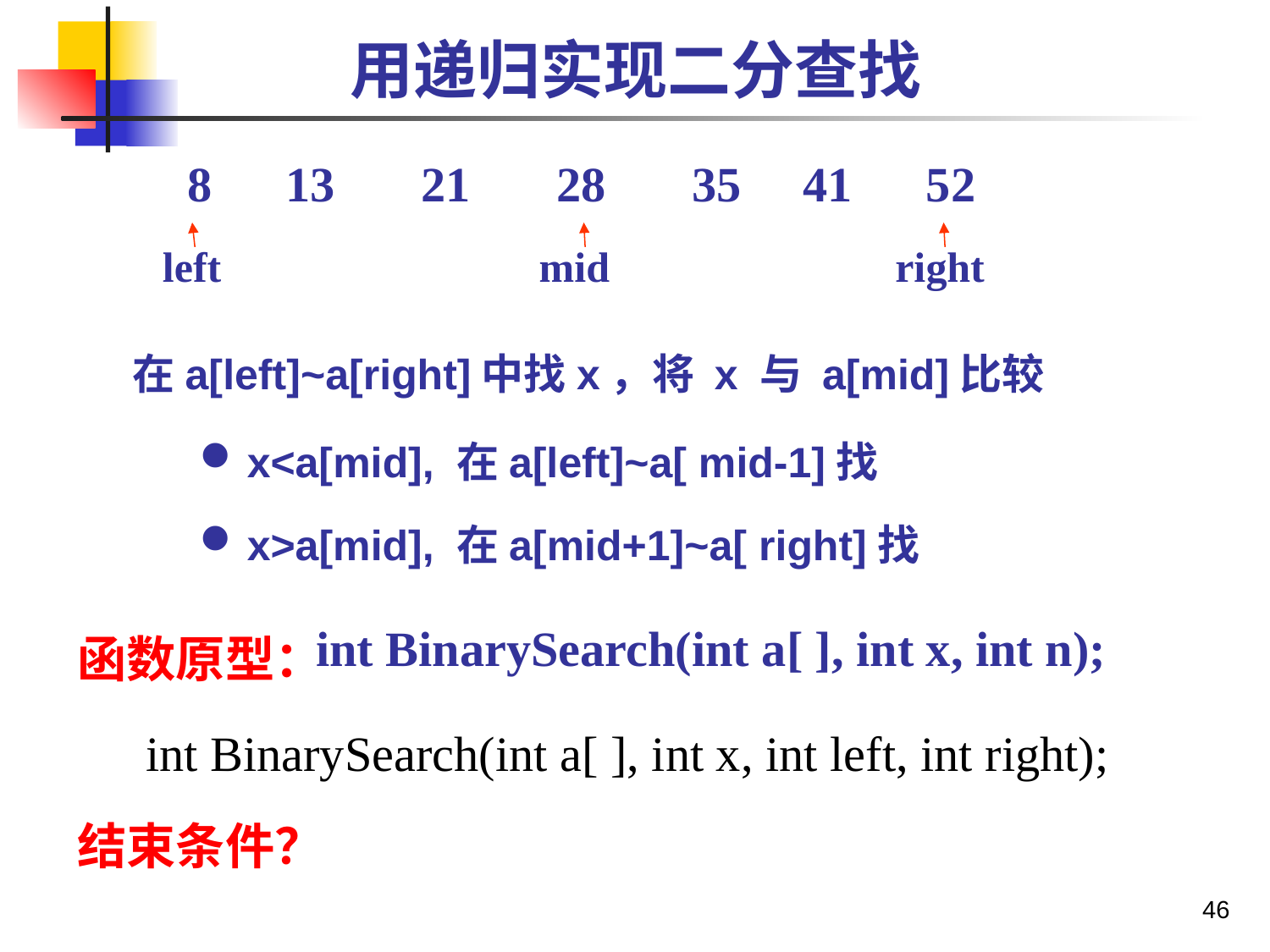

# 用递归实现二分查找
8      13       21       28       35     41      52

     left                              mid                           right
在a[left]~a[right]中找x，将 x 与 a[mid]比较
x<a[mid], 在a[left]~a[ mid-1]找
x>a[mid], 在a[mid+1]~a[ right]找
函数原型：
     int BinarySearch(int a[ ], int x, int left, int right);
结束条件？
int BinarySearch(int a[ ], int x, int n);
46